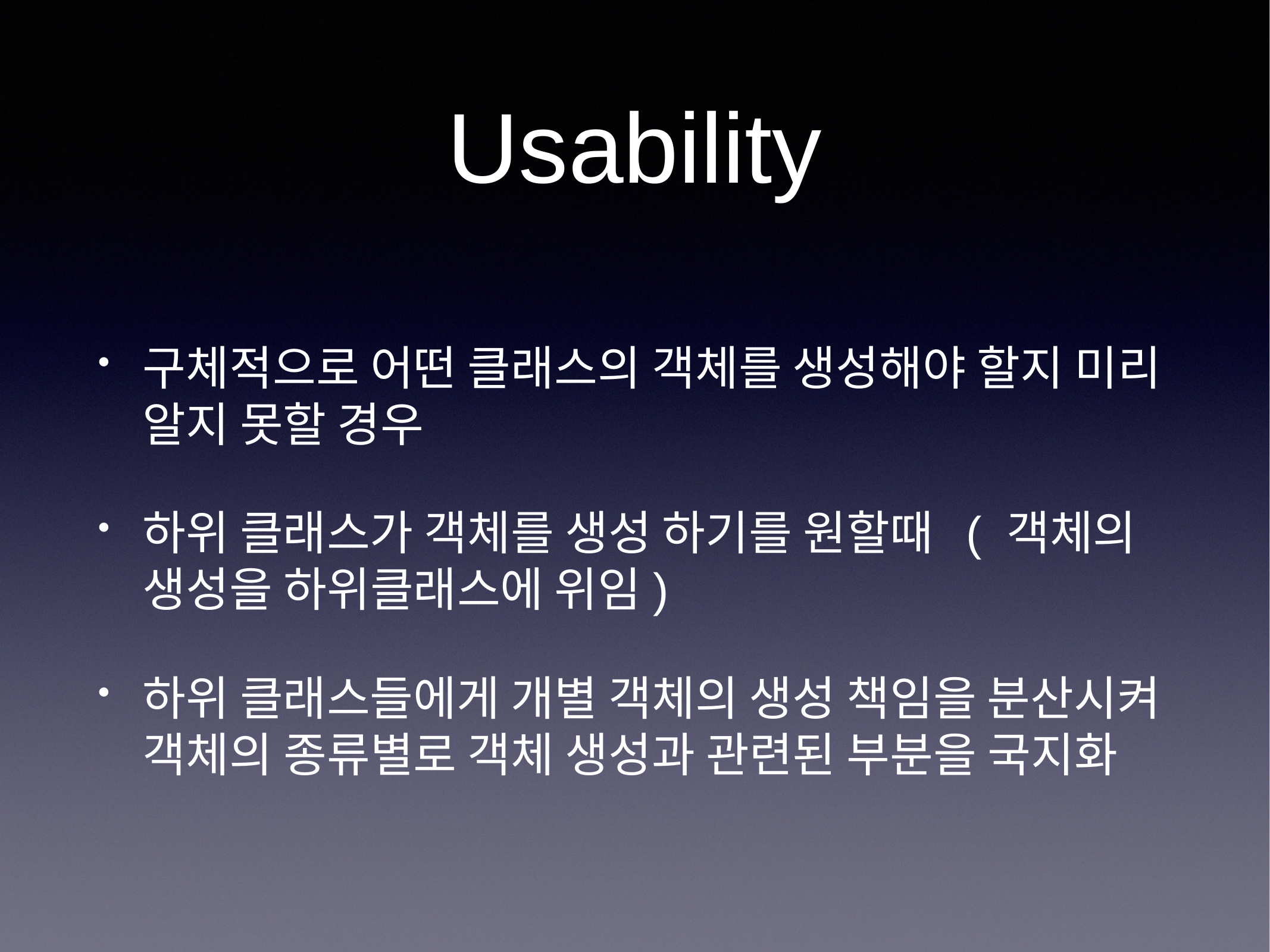

# Usability
구체적으로 어떤 클래스의 객체를 생성해야 할지 미리 알지 못할 경우
하위 클래스가 객체를 생성 하기를 원할때  ( 객체의 생성을 하위클래스에 위임)
하위 클래스들에게 개별 객체의 생성 책임을 분산시켜 객체의 종류별로 객체 생성과 관련된 부분을 국지화